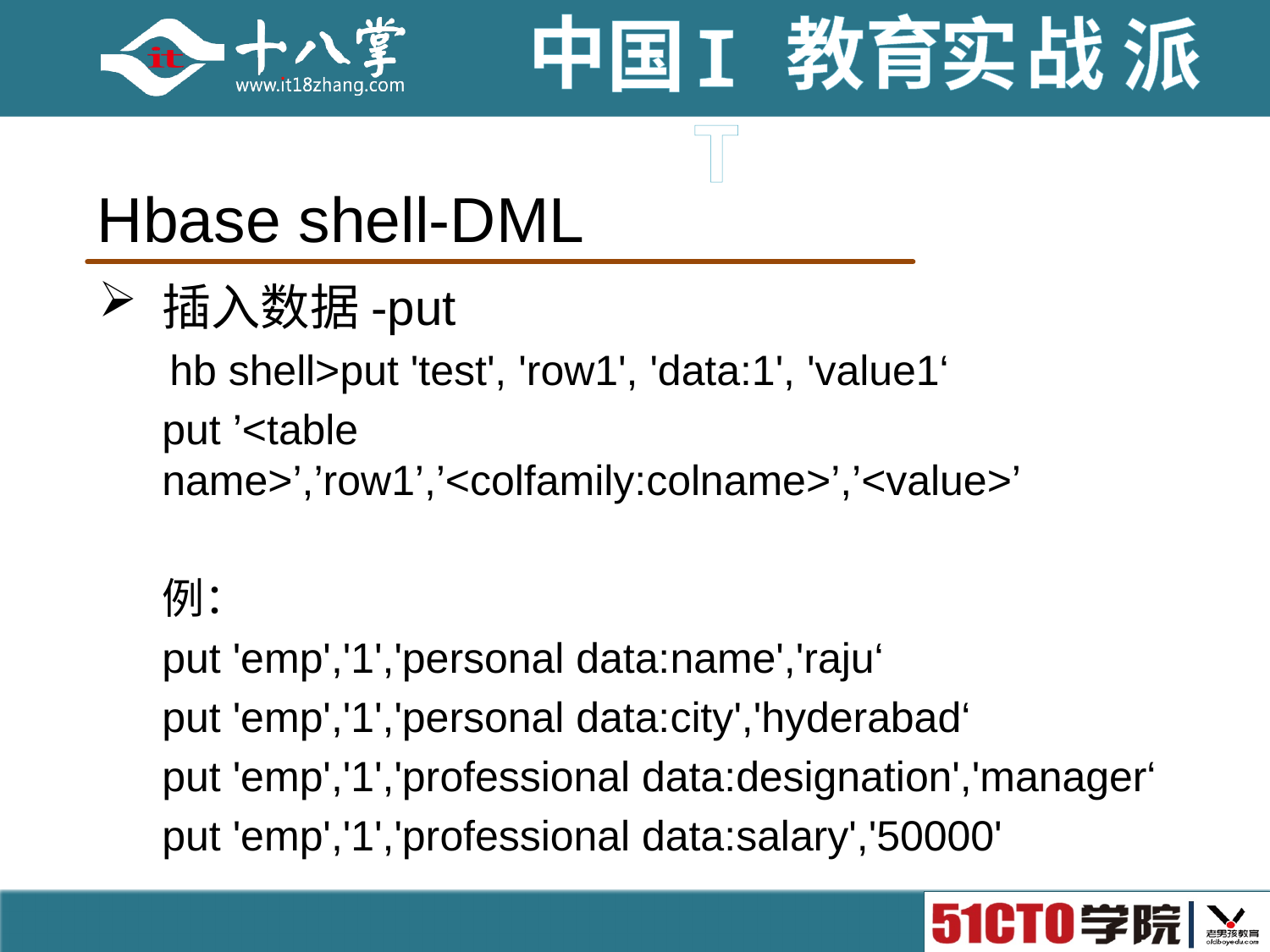

# Hbase shell-DML
插入数据-put
      hb shell>put 'test', 'row1', 'data:1', 'value1‘
put ’<table name>’,’row1’,’<colfamily:colname>’,’<value>’

例：
put 'emp','1','personal data:name','raju‘
put 'emp','1','personal data:city','hyderabad‘
put 'emp','1','professional data:designation','manager‘
put 'emp','1','professional data:salary','50000'